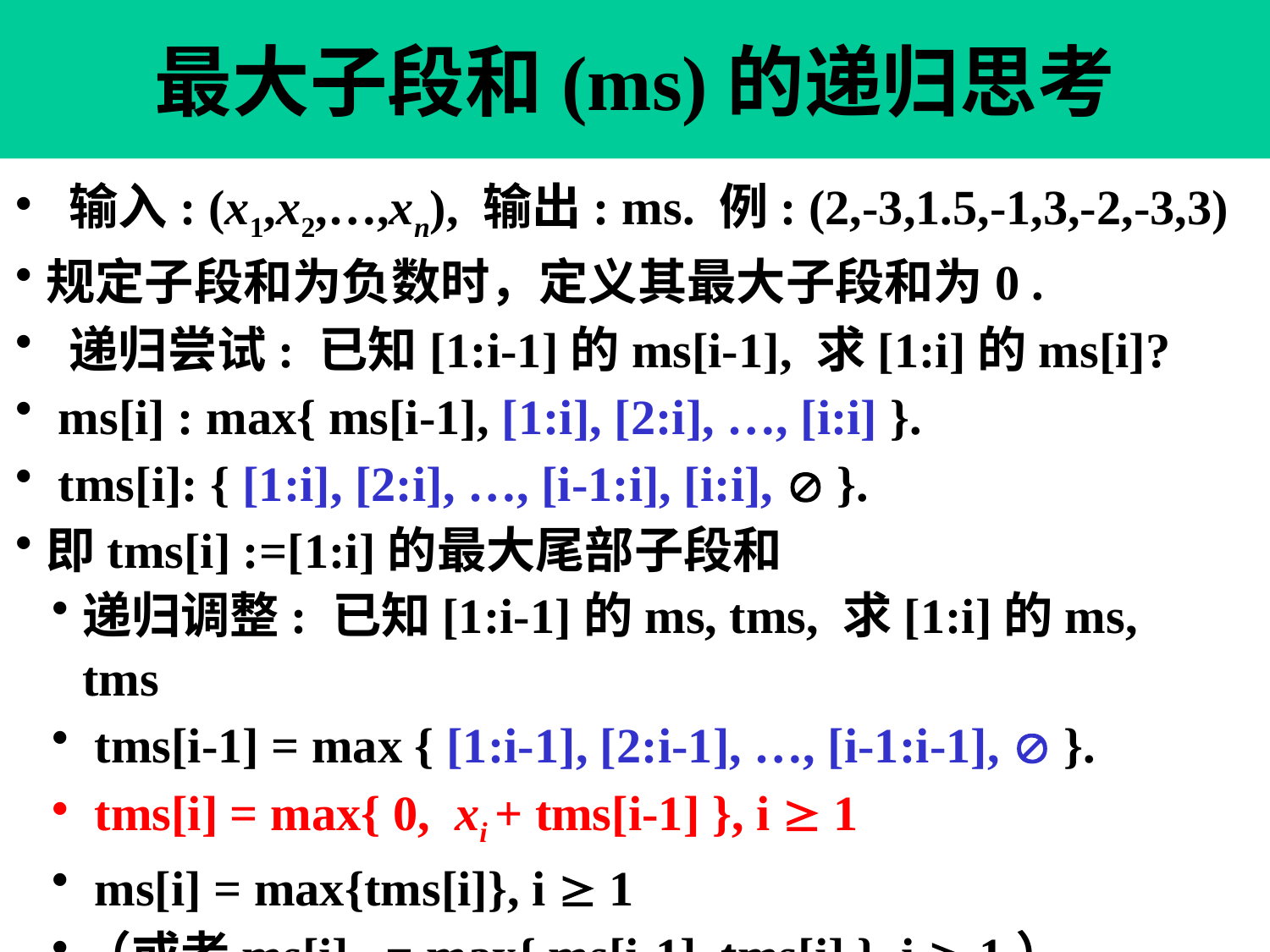

# 最大子段和(ms)的递归思考
 输入: (x1,x2,…,xn), 输出: ms. 例: (2,-3,1.5,-1,3,-2,-3,3)
规定子段和为负数时，定义其最大子段和为0 .
 递归尝试: 已知[1:i-1]的ms[i-1], 求[1:i]的ms[i]?
 ms[i] : max{ ms[i-1], [1:i], [2:i], …, [i:i] }.
 tms[i]: { [1:i], [2:i], …, [i-1:i], [i:i], ∅ }.
即tms[i] :=[1:i]的最大尾部子段和
递归调整: 已知[1:i-1]的ms, tms, 求[1:i]的ms, tms
 tms[i-1] = max { [1:i-1], [2:i-1], …, [i-1:i-1], ∅ }.
 tms[i] = max{ 0,  xi + tms[i-1] }, i ≥ 1
 ms[i] = max{tms[i]}, i ≥ 1
（或者ms[i]   = max{ ms[i-1], tms[i] }, i ≥ 1）